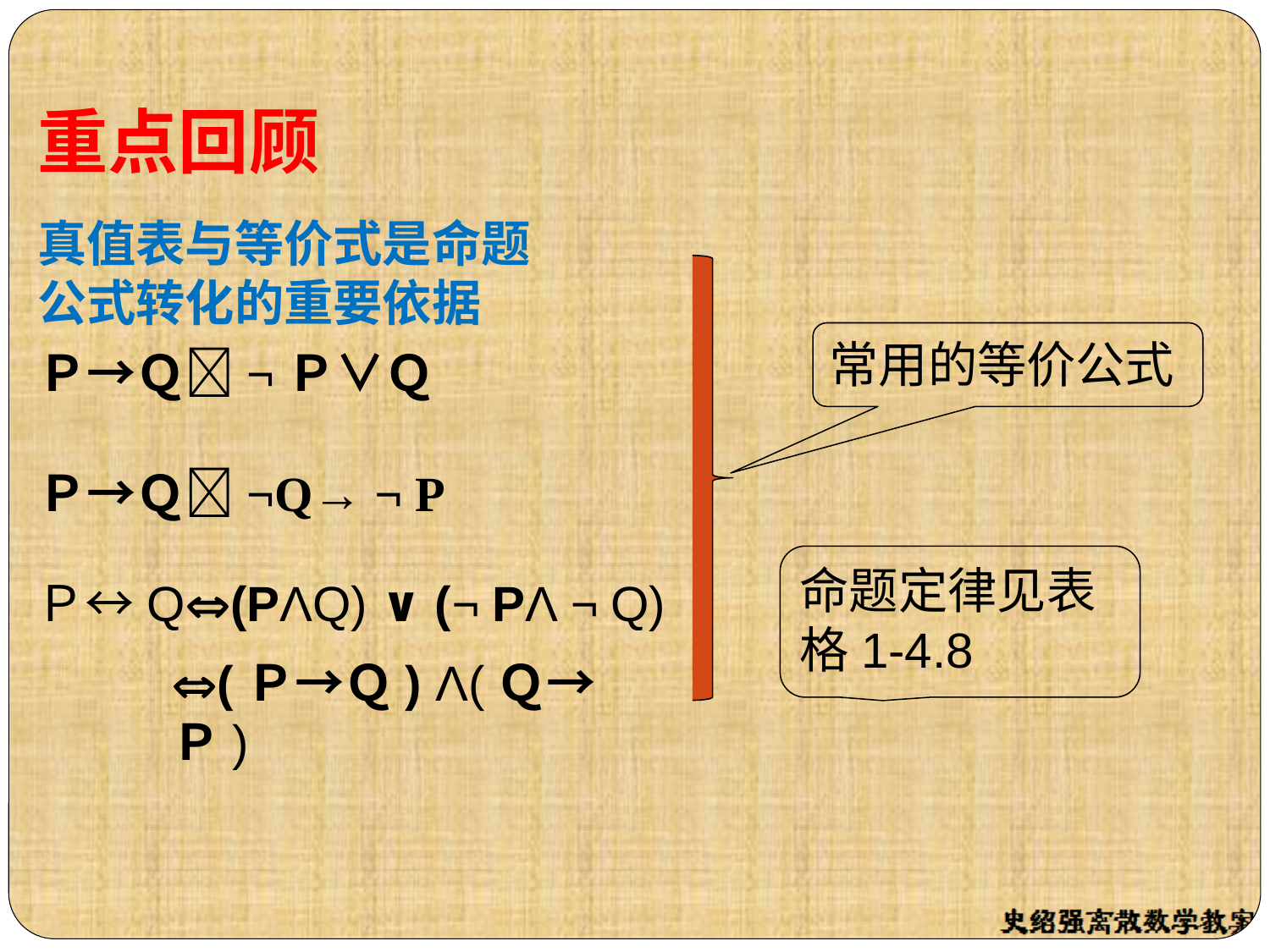

重点回顾
真值表与等价式是命题公式转化的重要依据

常用的等价公式
Ｐ→Ｑ⇔¬Ｐ∨Ｑ
Ｐ→Ｑ⇔¬Q→ ¬ P
命题定律见表格1-4.8
Ｐ↔Q⇔(PΛQ) ∨ (¬ PΛ ¬ Q)
⇔(Ｐ→Ｑ) Λ(Ｑ→Ｐ)